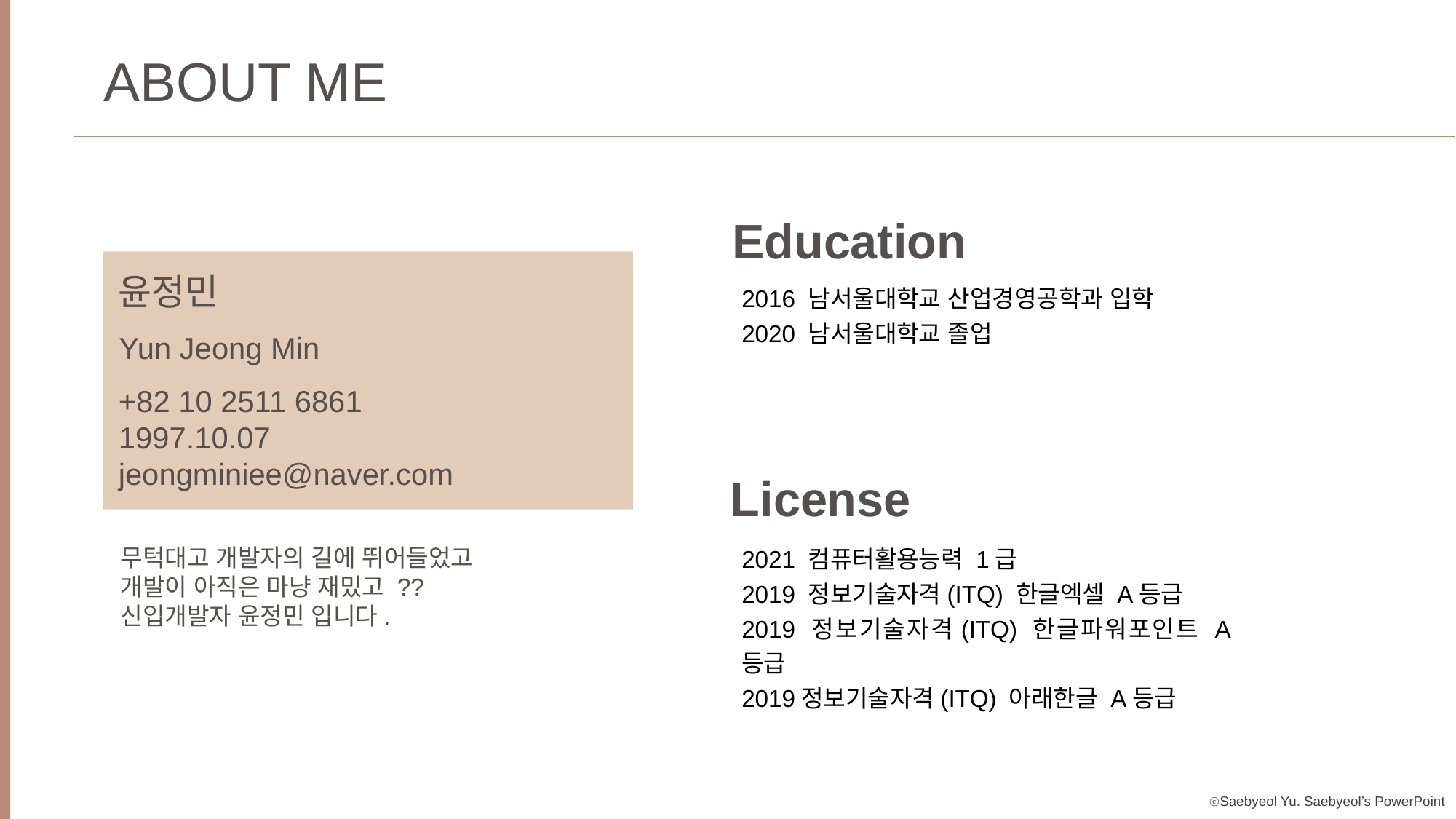

ABOUT ME
Education

윤정민
2016 남서울대학교 산업경영공학과 입학
2020 남서울대학교 졸업
Yun Jeong Min
+82 10 2511 6861
1997.10.07
jeongminiee@naver.com
License
2021 컴퓨터활용능력 1급
2019 정보기술자격(ITQ) 한글엑셀 A등급
2019 정보기술자격(ITQ) 한글파워포인트 A등급
2019정보기술자격(ITQ) 아래한글 A등급
무턱대고 개발자의 길에 뛰어들었고
개발이 아직은 마냥 재밌고 ??
신입개발자 윤정민 입니다.